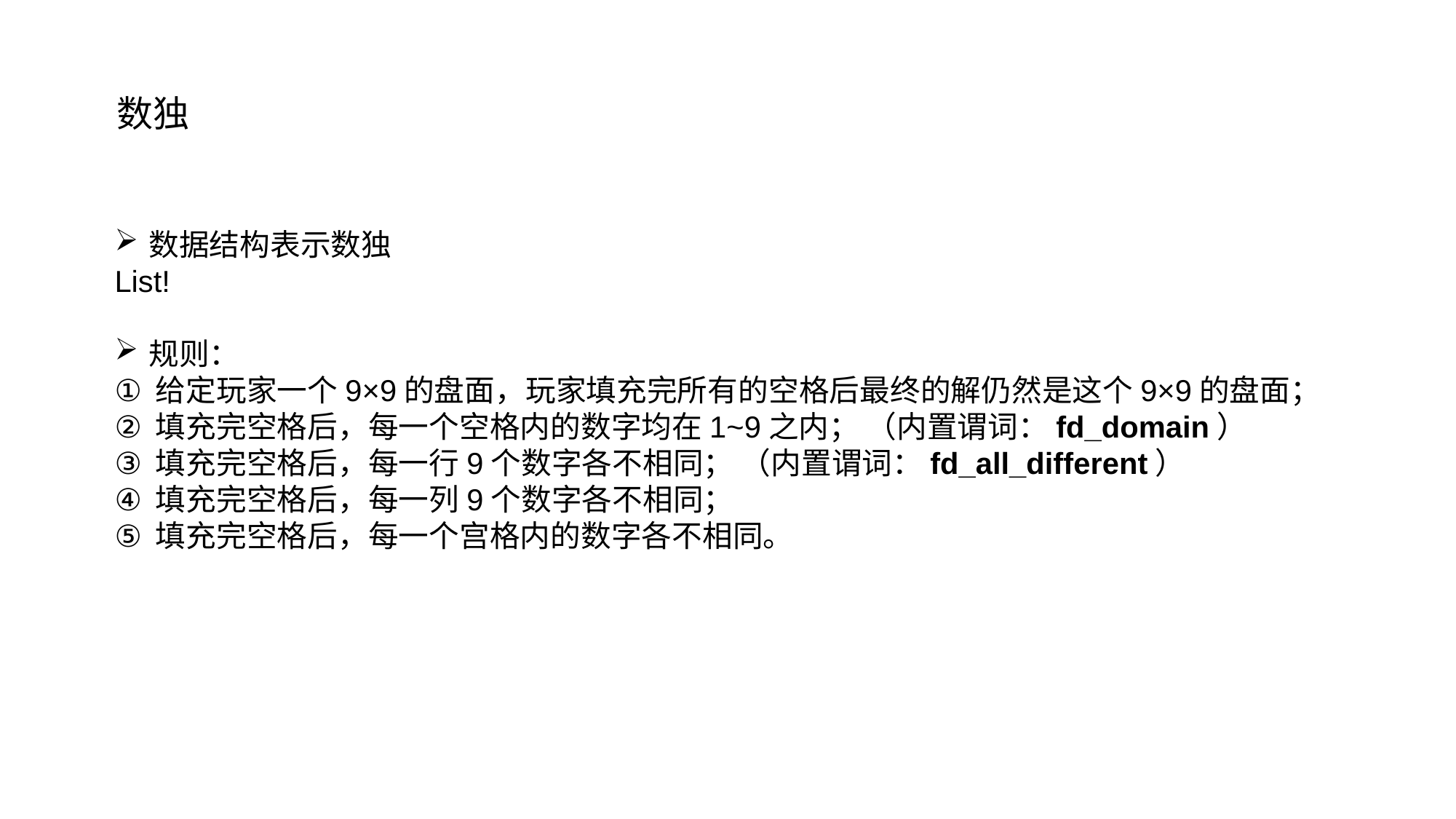

数独
数据结构表示数独
List!

规则：
给定玩家一个9×9的盘面，玩家填充完所有的空格后最终的解仍然是这个9×9的盘面；
填充完空格后，每一个空格内的数字均在1~9之内； （内置谓词：fd_domain）
填充完空格后，每一行9个数字各不相同； （内置谓词：fd_all_different）
填充完空格后，每一列9个数字各不相同；
填充完空格后，每一个宫格内的数字各不相同。